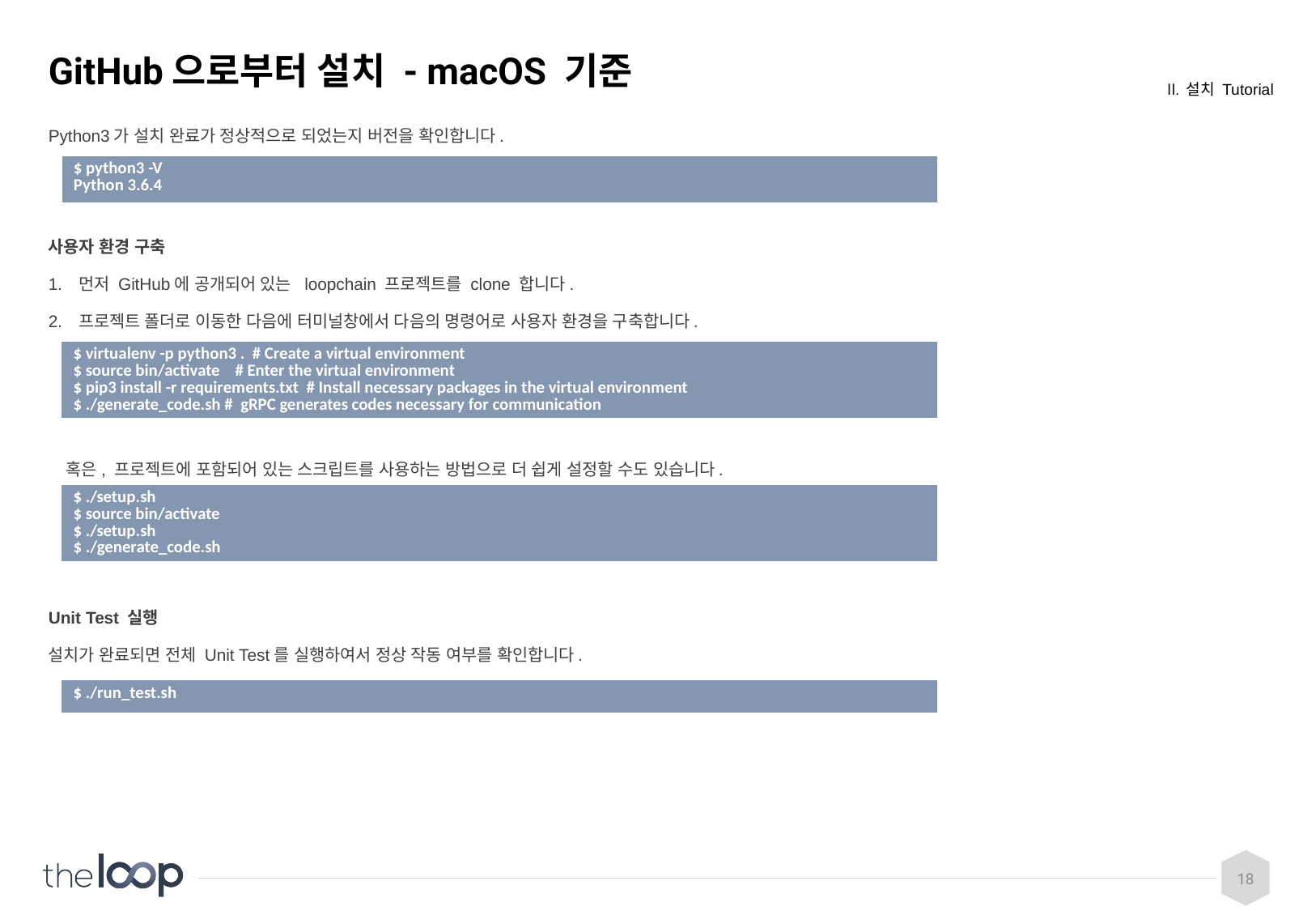

# GitHub으로부터 설치 - macOS 기준
II. 설치 Tutorial

Python3가 설치 완료가 정상적으로 되었는지 버전을 확인합니다.

사용자 환경 구축
먼저 GitHub에 공개되어 있는  loopchain 프로젝트를 clone 합니다.
프로젝트 폴더로 이동한 다음에 터미널창에서 다음의 명령어로 사용자 환경을 구축합니다.

   혹은, 프로젝트에 포함되어 있는 스크립트를 사용하는 방법으로 더 쉽게 설정할 수도 있습니다.

Unit Test 실행
설치가 완료되면 전체 Unit Test를 실행하여서 정상 작동 여부를 확인합니다.

| $ python3 -V Python 3.6.4 |
| --- |
| $ virtualenv -p python3 . # Create a virtual environment $ source bin/activate # Enter the virtual environment $ pip3 install -r requirements.txt # Install necessary packages in the virtual environment $ ./generate\_code.sh # gRPC generates codes necessary for communication |
| --- |
| $ ./setup.sh $ source bin/activate $ ./setup.sh $ ./generate\_code.sh |
| --- |
| $ ./run\_test.sh |
| --- |
18